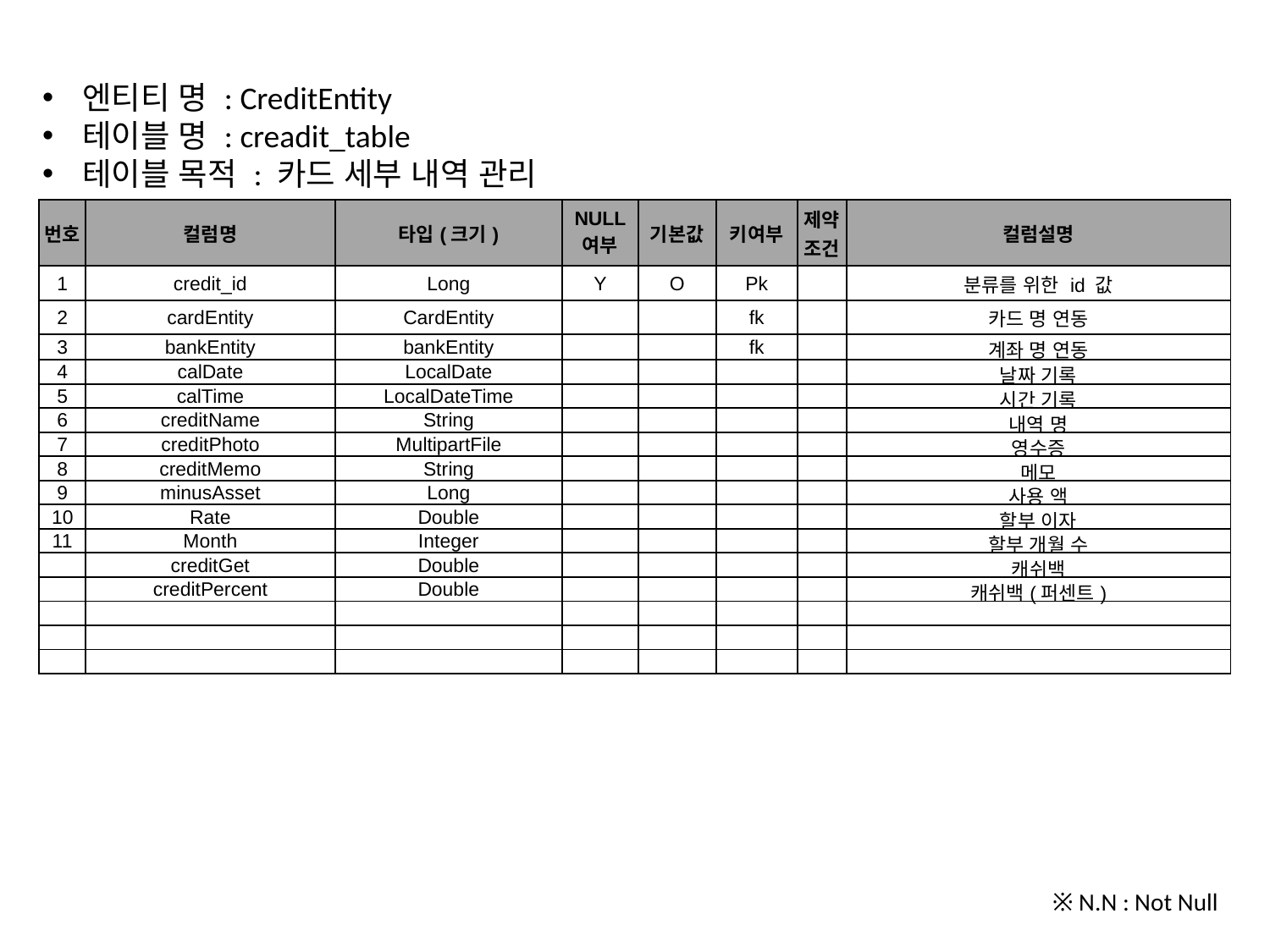

엔티티 명 : CreditEntity
테이블 명 : creadit_table
테이블 목적 : 카드 세부 내역 관리
| 번호 | 컬럼명 | 타입(크기) | NULL 여부 | 기본값 | 키여부 | 제약조건 | 컬럼설명 |
| --- | --- | --- | --- | --- | --- | --- | --- |
| 1 | credit\_id | Long | Y | O | Pk |  | 분류를 위한 id 값 |
| 2 | cardEntity | CardEntity |  |  | fk |  | 카드 명 연동 |
| 3 | bankEntity | bankEntity |  |  | fk |  | 계좌 명 연동 |
| 4 | calDate | LocalDate |  |  |  |  | 날짜 기록 |
| 5 | calTime | LocalDateTime |  |  |  |  | 시간 기록 |
| 6 | creditName | String |  |  |  |  | 내역 명 |
| 7 | creditPhoto | MultipartFile |  |  |  |  | 영수증 |
| 8 | creditMemo | String |  |  |  |  | 메모 |
| 9 | minusAsset | Long |  |  |  |  | 사용 액 |
| 10 | Rate | Double |  |  |  |  | 할부 이자 |
| 11 | Month | Integer |  |  |  |  | 할부 개월 수 |
|  | creditGet | Double |  |  |  |  | 캐쉬백 |
|  | creditPercent | Double |  |  |  |  | 캐쉬백(퍼센트) |
|  |  |  |  |  |  |  |  |
|  |  |  |  |  |  |  |  |
|  |  |  |  |  |  |  |  |
※ N.N : Not Null